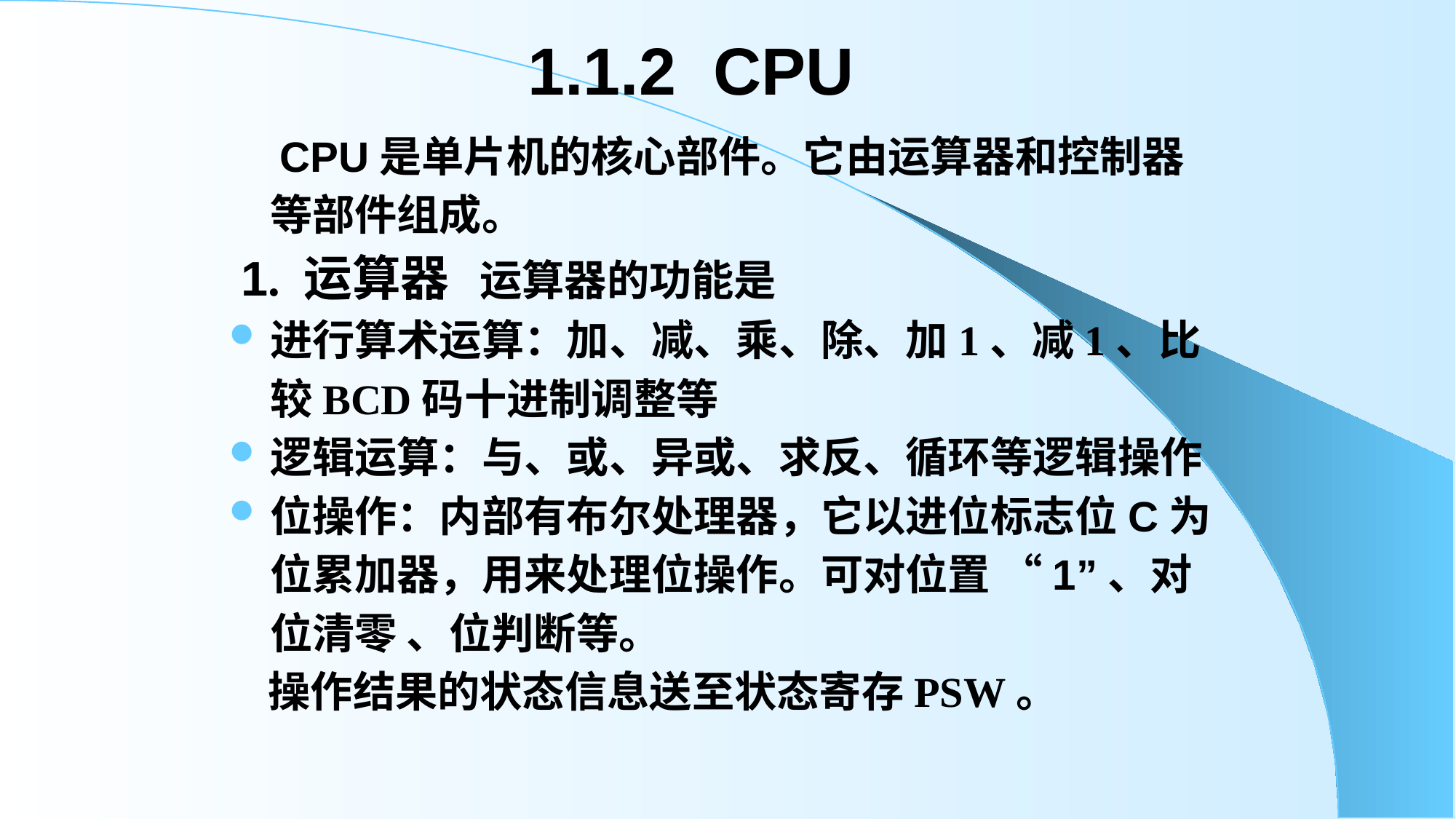

# 1.1.2  CPU

     CPU是单片机的核心部件。它由运算器和控制器等部件组成。
 1. 运算器   运算器的功能是
进行算术运算：加、减、乘、除、加1、减1、比较BCD码十进制调整等
逻辑运算：与、或、异或、求反、循环等逻辑操作
位操作：内部有布尔处理器，它以进位标志位C为位累加器，用来处理位操作。可对位置 “1”、对位清零 、位判断等。
   操作结果的状态信息送至状态寄存PSW。